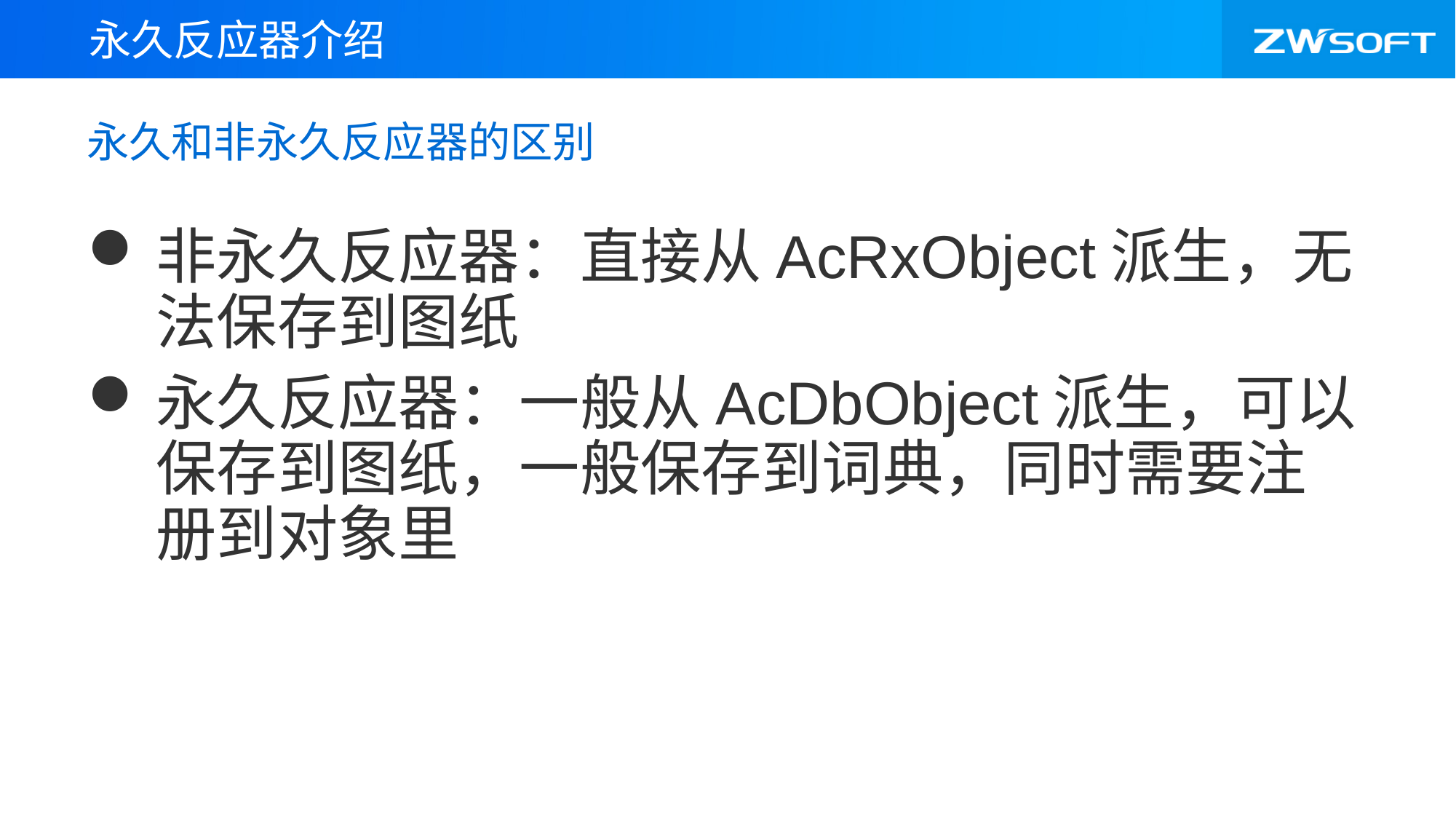

永久反应器介绍
# 永久和非永久反应器的区别

非永久反应器：直接从AcRxObject派生，无法保存到图纸
永久反应器：一般从AcDbObject派生，可以保存到图纸，一般保存到词典，同时需要注册到对象里